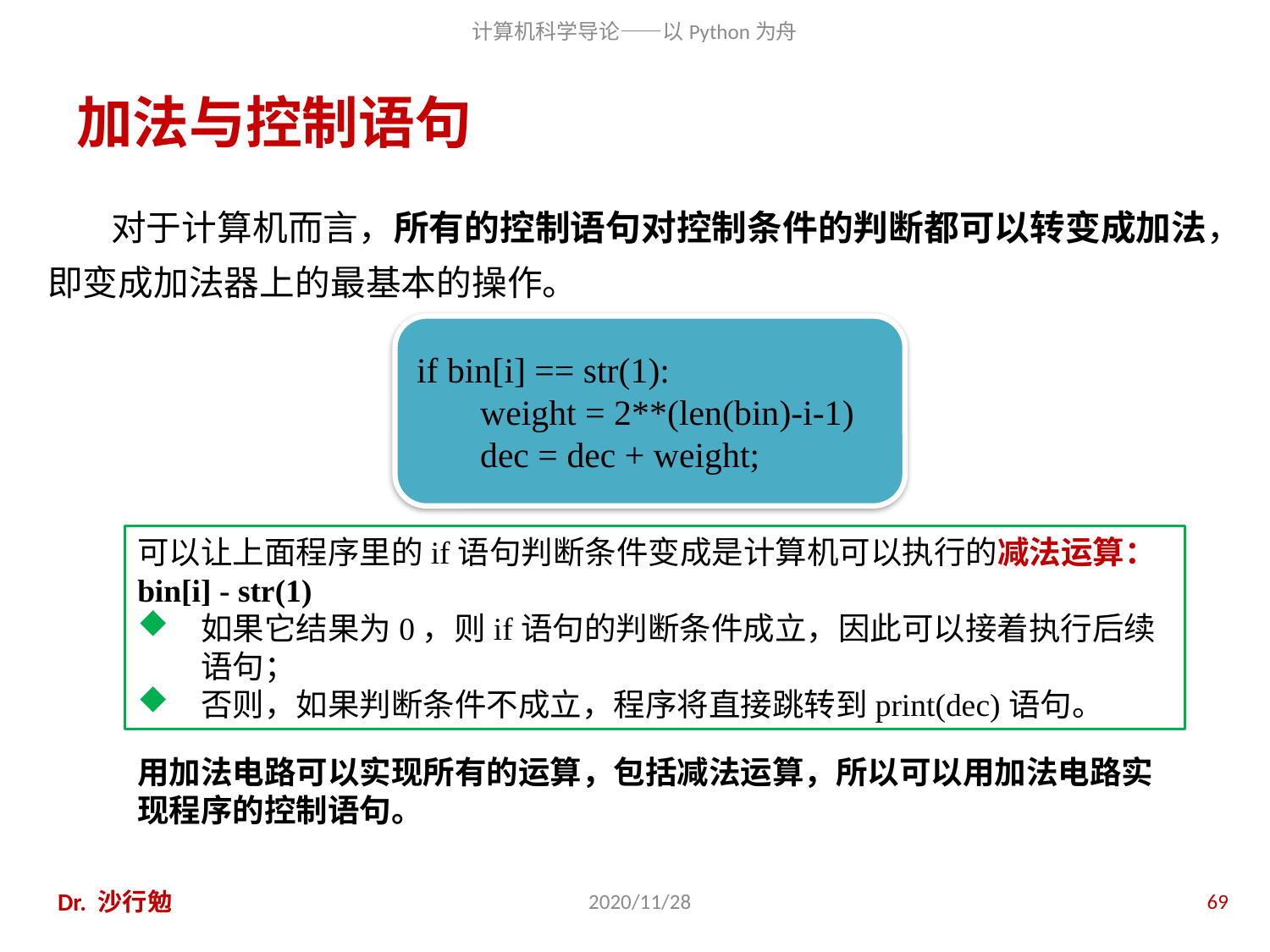

# 加法与控制语句
对于计算机而言，所有的控制语句对控制条件的判断都可以转变成加法，即变成加法器上的最基本的操作。

if bin[i] == str(1):
weight = 2**(len(bin)-i-1)
dec = dec + weight;
可以让上面程序里的if语句判断条件变成是计算机可以执行的减法运算：bin[i] - str(1)
如果它结果为0，则if语句的判断条件成立，因此可以接着执行后续语句；
否则，如果判断条件不成立，程序将直接跳转到print(dec)语句。
用加法电路可以实现所有的运算，包括减法运算，所以可以用加法电路实现程序的控制语句。
Dr. 沙行勉
2020/11/28
69